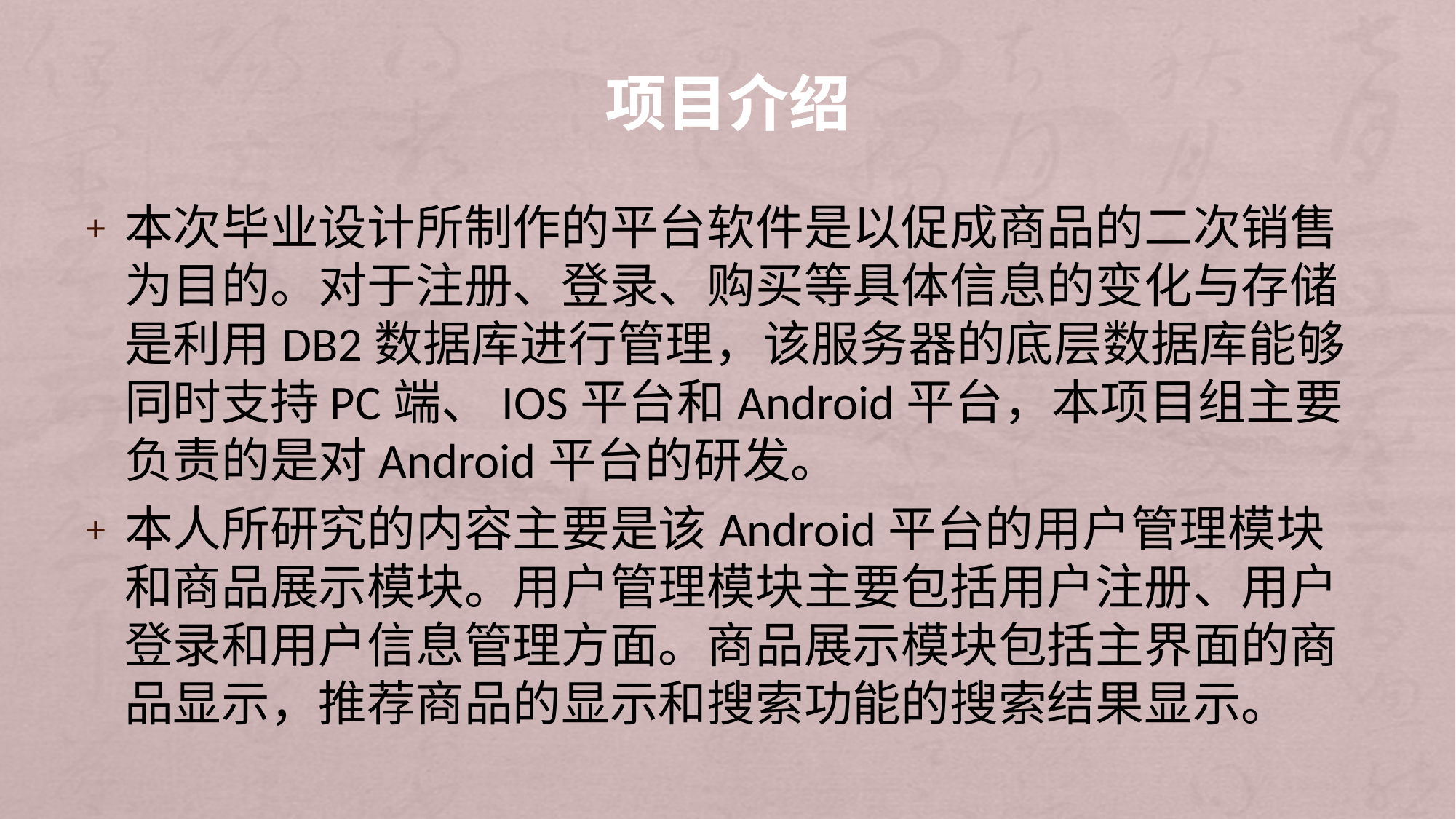

# 项目介绍
本次毕业设计所制作的平台软件是以促成商品的二次销售为目的。对于注册、登录、购买等具体信息的变化与存储是利用DB2数据库进行管理，该服务器的底层数据库能够同时支持PC端、IOS平台和Android平台，本项目组主要负责的是对Android平台的研发。
本人所研究的内容主要是该Android平台的用户管理模块和商品展示模块。用户管理模块主要包括用户注册、用户登录和用户信息管理方面。商品展示模块包括主界面的商品显示，推荐商品的显示和搜索功能的搜索结果显示。